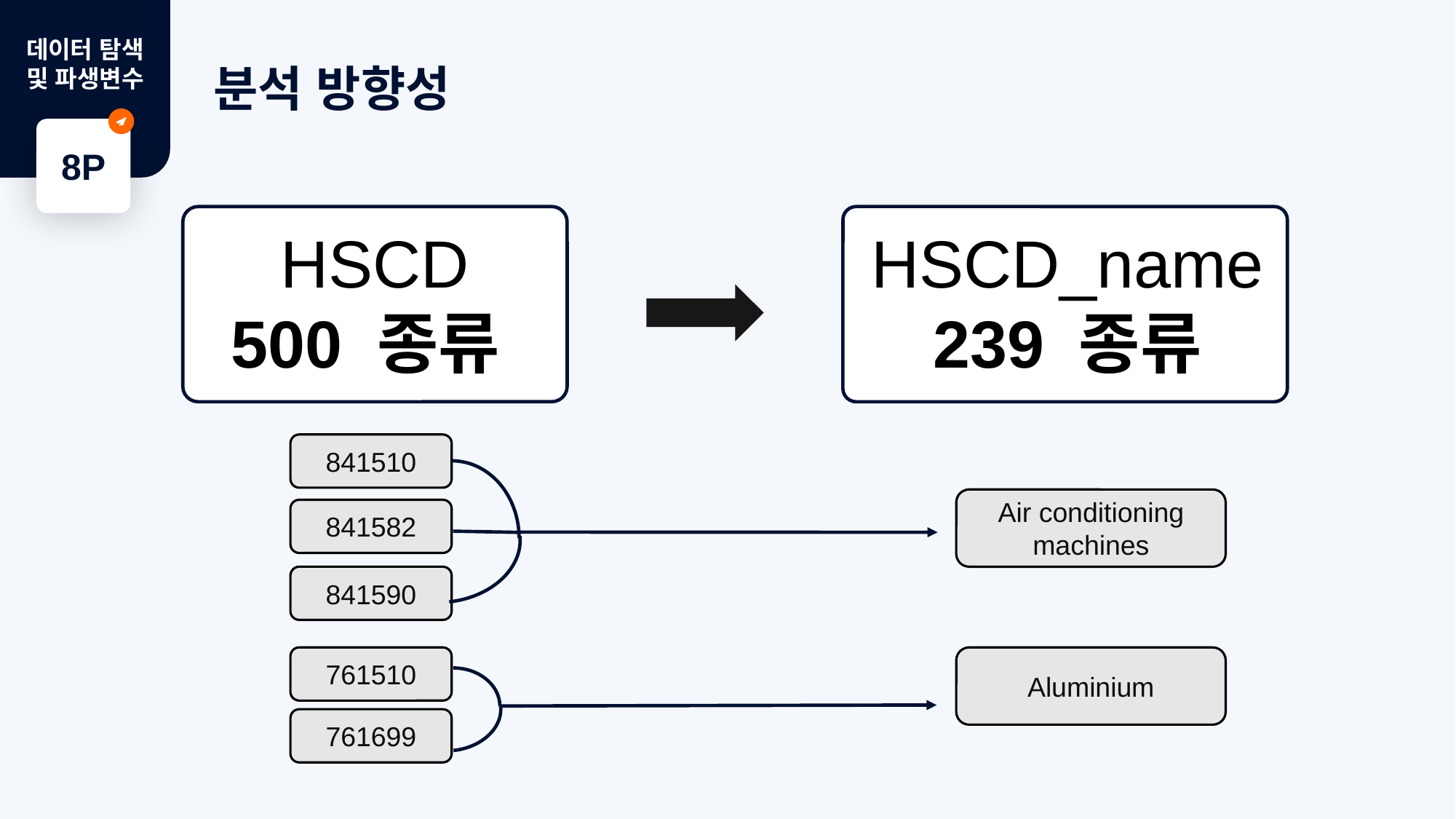

분석 방향성
데이터 탐색
및 파생변수

8P

HSCD
500 종류
HSCD_name
239 종류

841510

Air conditioning machines
841582
841590
761510
Aluminium

761699